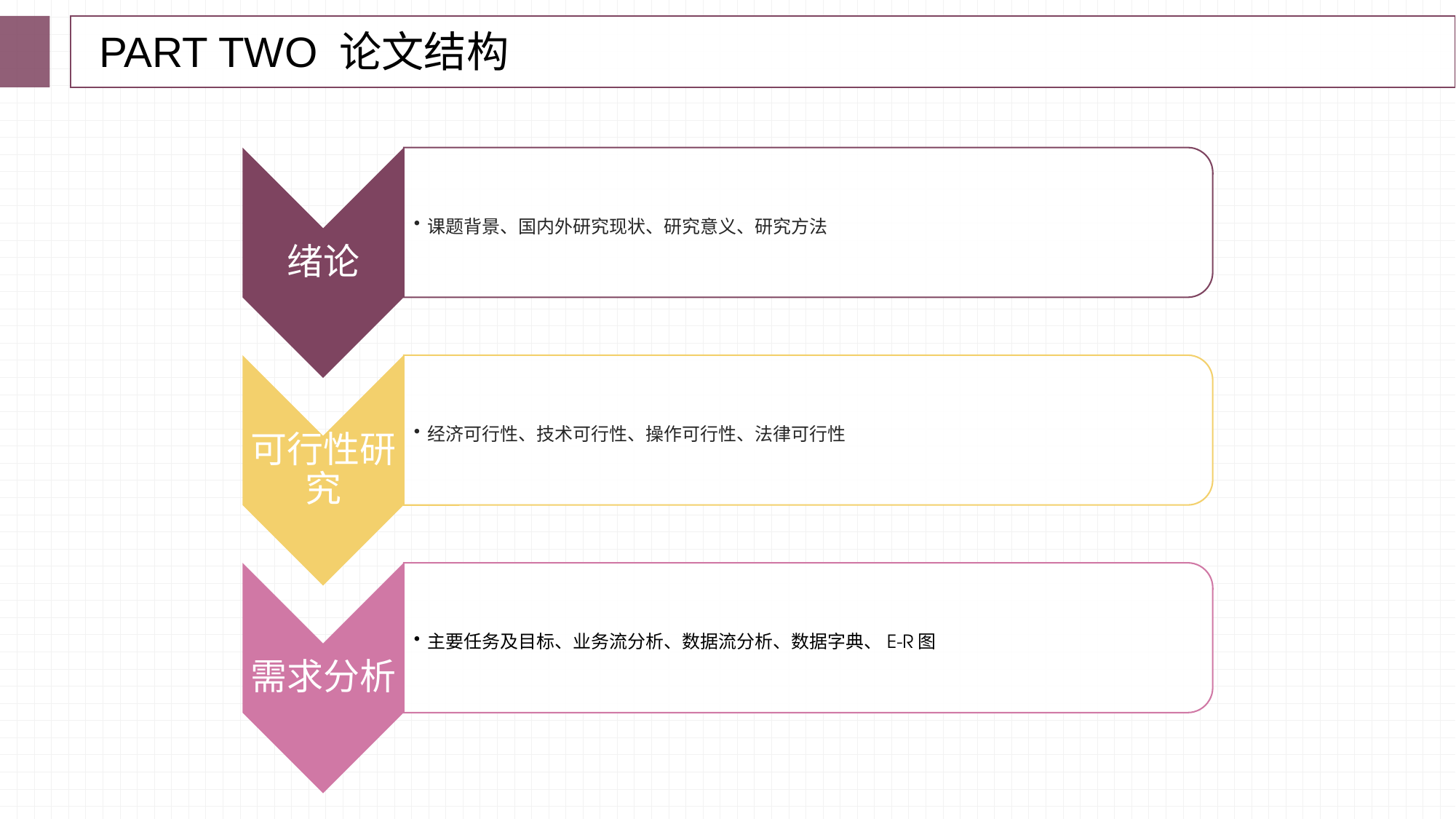

PART TWO 论文结构
绪论
课题背景、国内外研究现状、研究意义、研究方法
可行性研究
经济可行性、技术可行性、操作可行性、法律可行性
需求分析
主要任务及目标、业务流分析、数据流分析、数据字典、E-R图